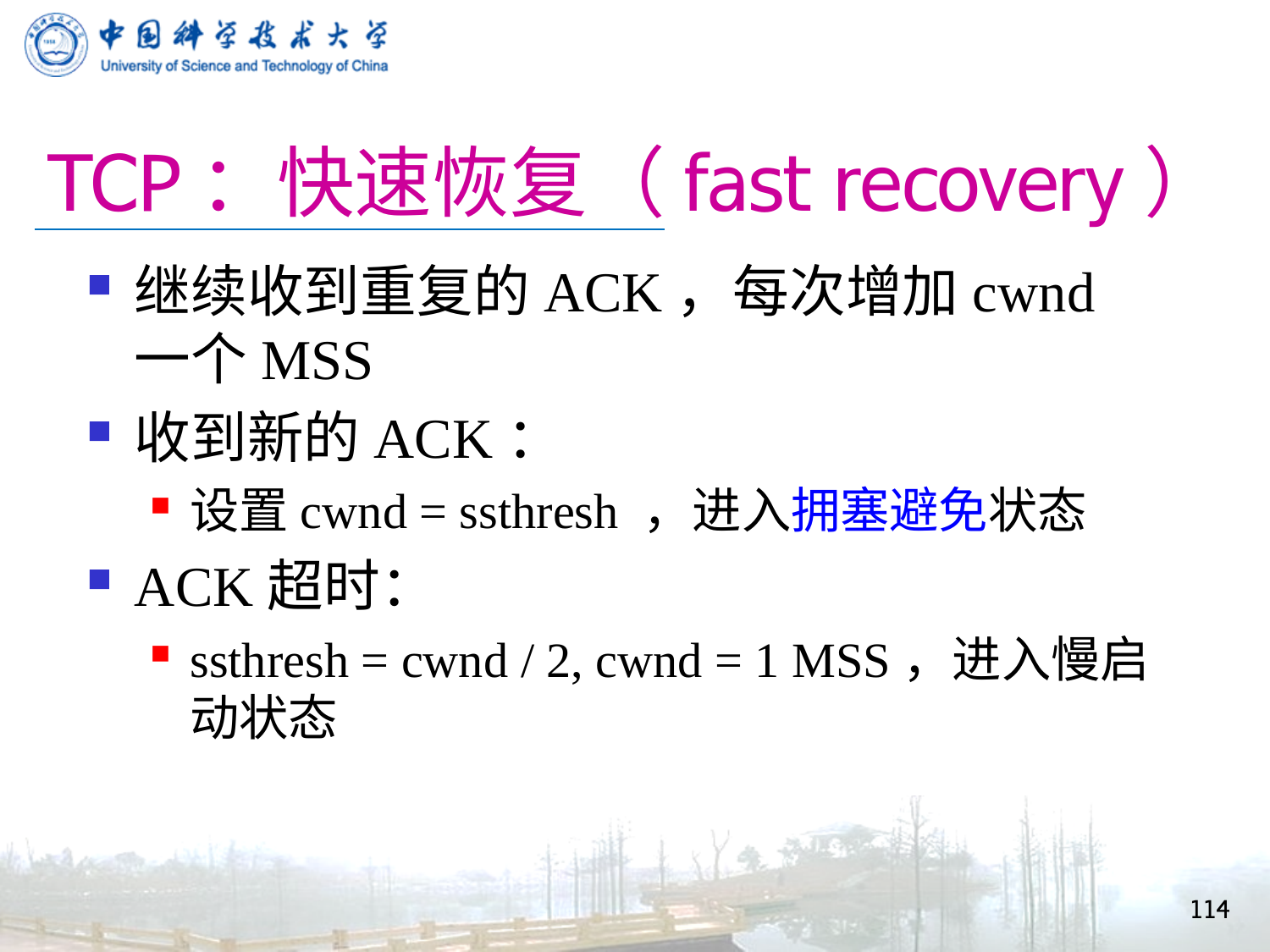

# TCP：快速恢复（fast recovery）
继续收到重复的ACK，每次增加cwnd一个MSS
收到新的ACK：
设置cwnd = ssthresh ，进入拥塞避免状态
ACK超时：
ssthresh = cwnd / 2, cwnd = 1 MSS，进入慢启动状态
114